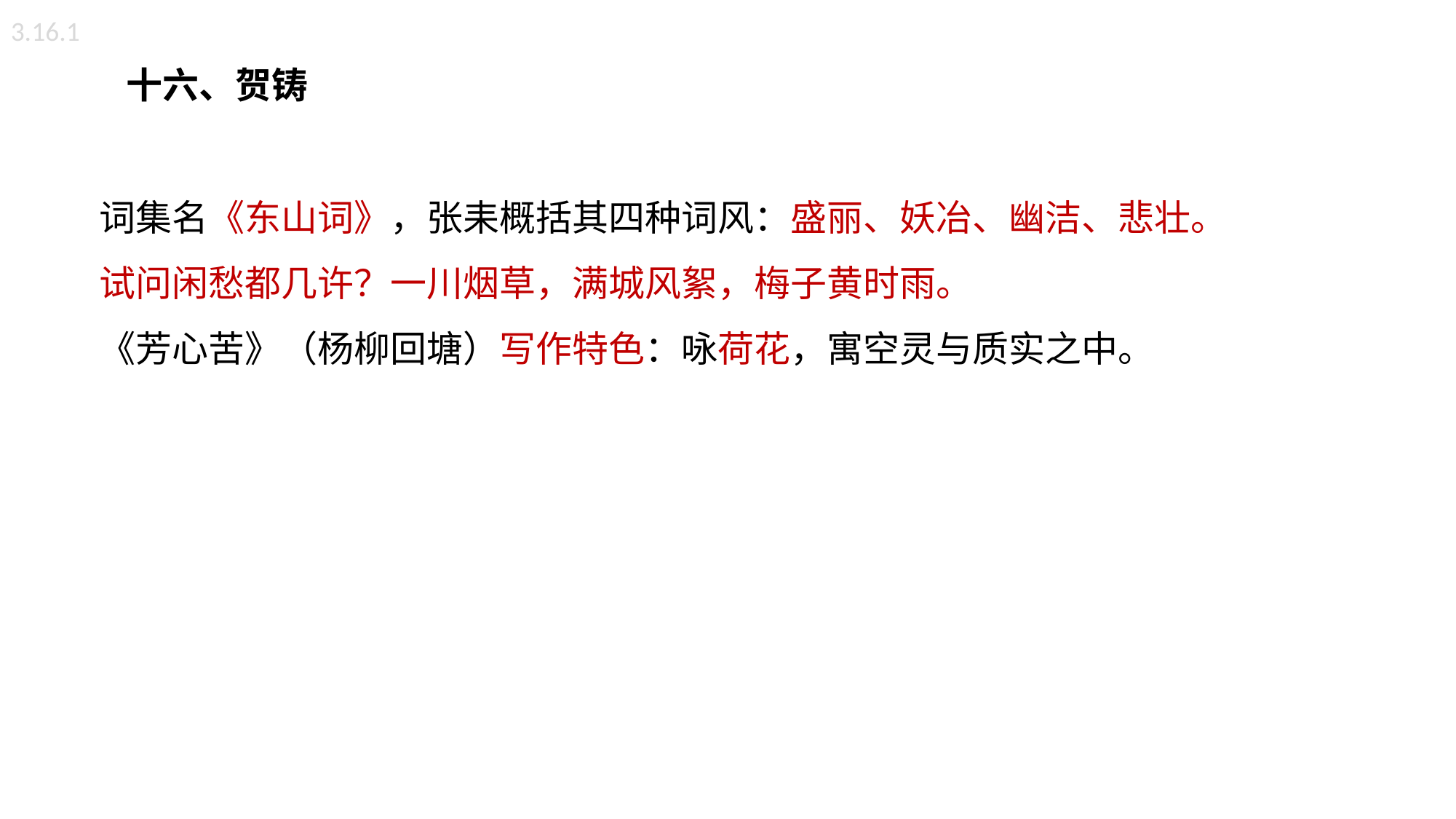

3.16.1
  十六、贺铸

词集名《东山词》，张耒概括其四种词风：盛丽、妖冶、幽洁、悲壮。
试问闲愁都几许？一川烟草，满城风絮，梅子黄时雨。
《芳心苦》（杨柳回塘）写作特色：咏荷花，寓空灵与质实之中。